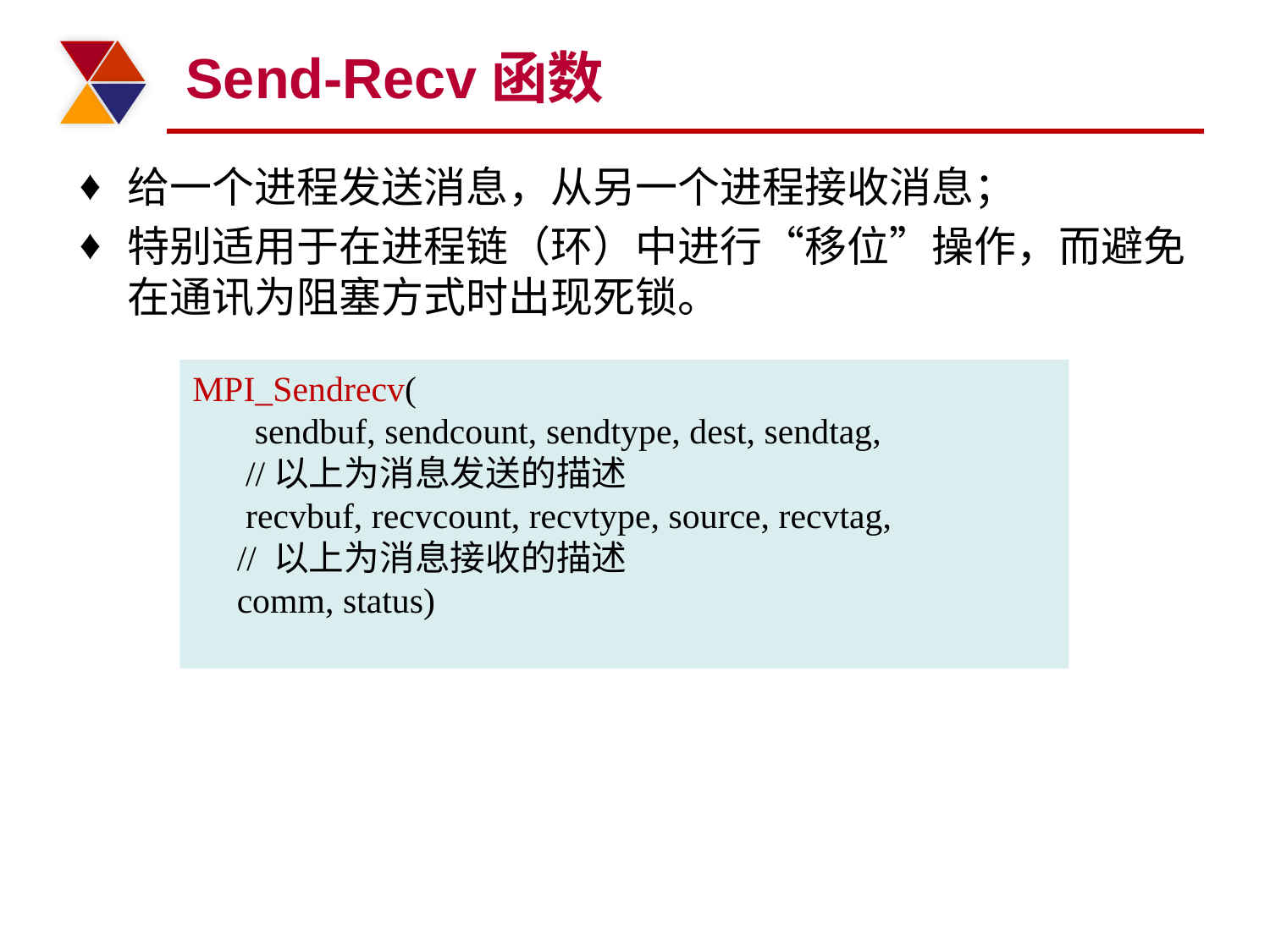

# Send-Recv函数
给一个进程发送消息，从另一个进程接收消息；
特别适用于在进程链（环）中进行“移位”操作，而避免在通讯为阻塞方式时出现死锁。

MPI_Sendrecv(
       sendbuf, sendcount, sendtype, dest, sendtag,
      //以上为消息发送的描述
      recvbuf, recvcount, recvtype, source, recvtag,
     // 以上为消息接收的描述
     comm, status)